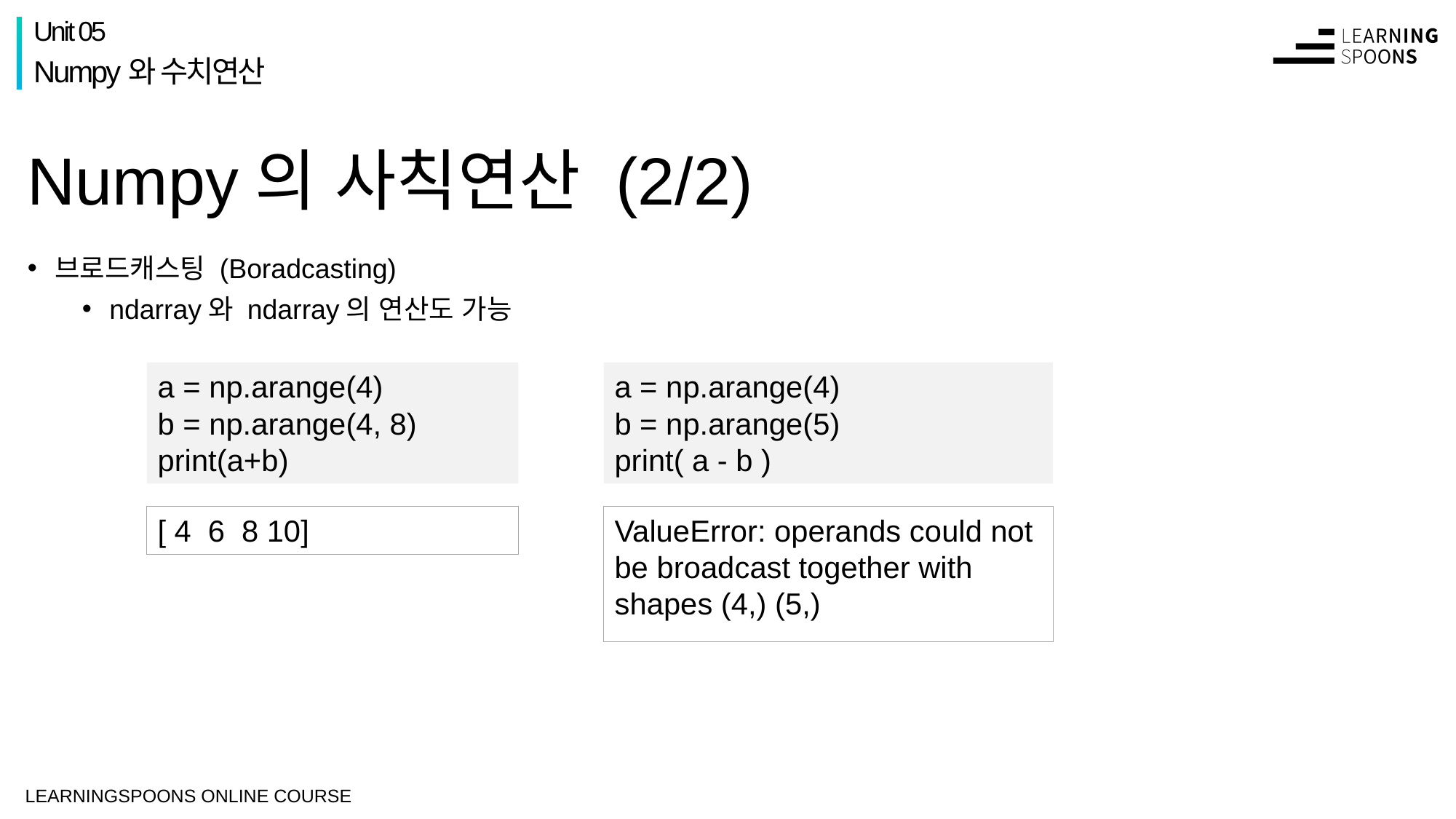

Unit 05
Numpy와 수치연산
# Numpy의 사칙연산 (2/2)
브로드캐스팅 (Boradcasting)
ndarray와 ndarray의 연산도 가능
a = np.arange(4)
b = np.arange(4, 8)
print(a+b)
a = np.arange(4)
b = np.arange(5)
print( a - b )
ValueError: operands could not be broadcast together with shapes (4,) (5,)
[ 4  6  8 10]